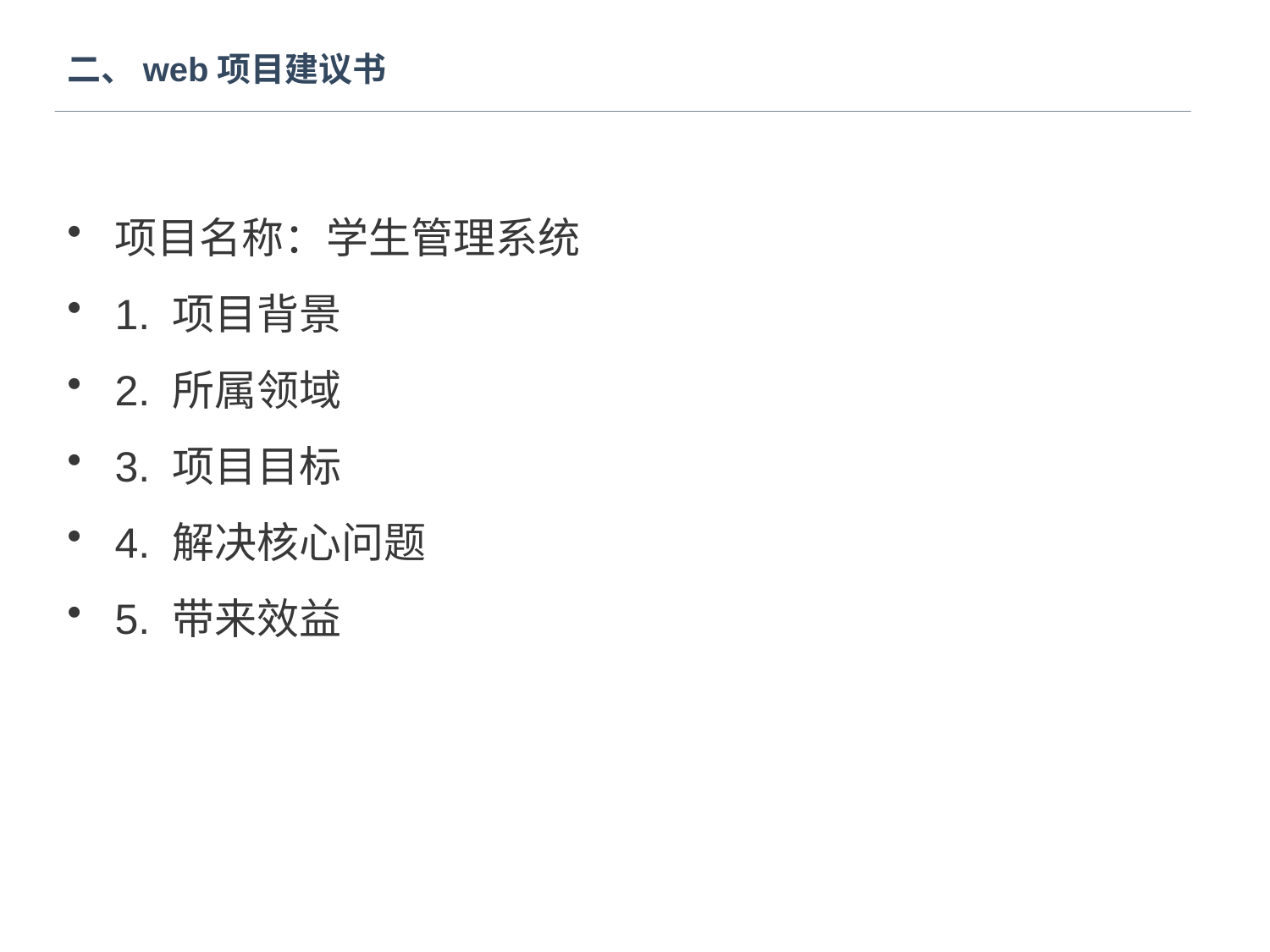

二、web项目建议书

项目名称：学生管理系统
1. 项目背景
2. 所属领域
3. 项目目标
4. 解决核心问题
5. 带来效益